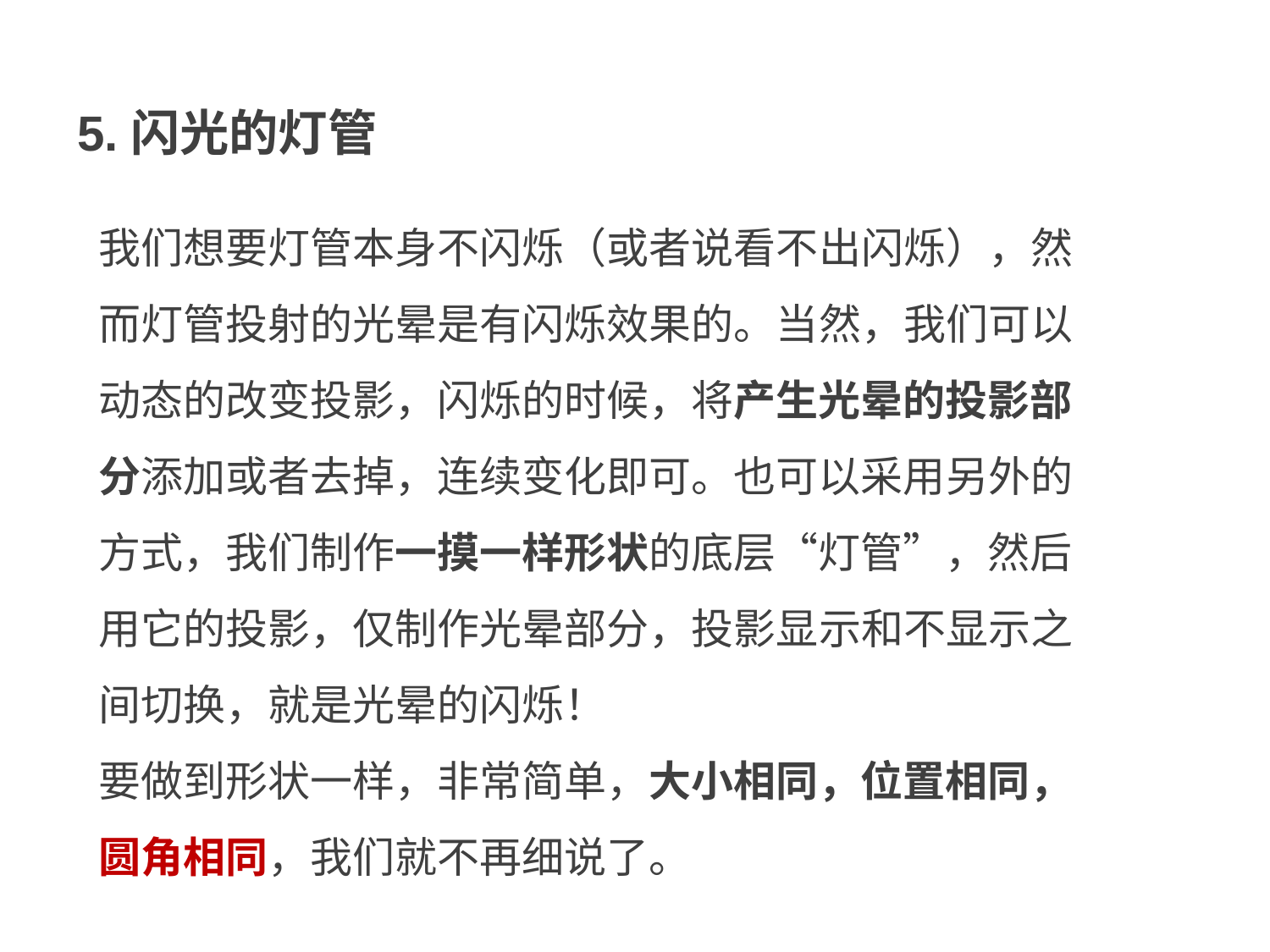

5.闪光的灯管
我们想要灯管本身不闪烁（或者说看不出闪烁），然而灯管投射的光晕是有闪烁效果的。当然，我们可以动态的改变投影，闪烁的时候，将产生光晕的投影部分添加或者去掉，连续变化即可。也可以采用另外的方式，我们制作一摸一样形状的底层“灯管”，然后用它的投影，仅制作光晕部分，投影显示和不显示之间切换，就是光晕的闪烁！
要做到形状一样，非常简单，大小相同，位置相同，圆角相同，我们就不再细说了。